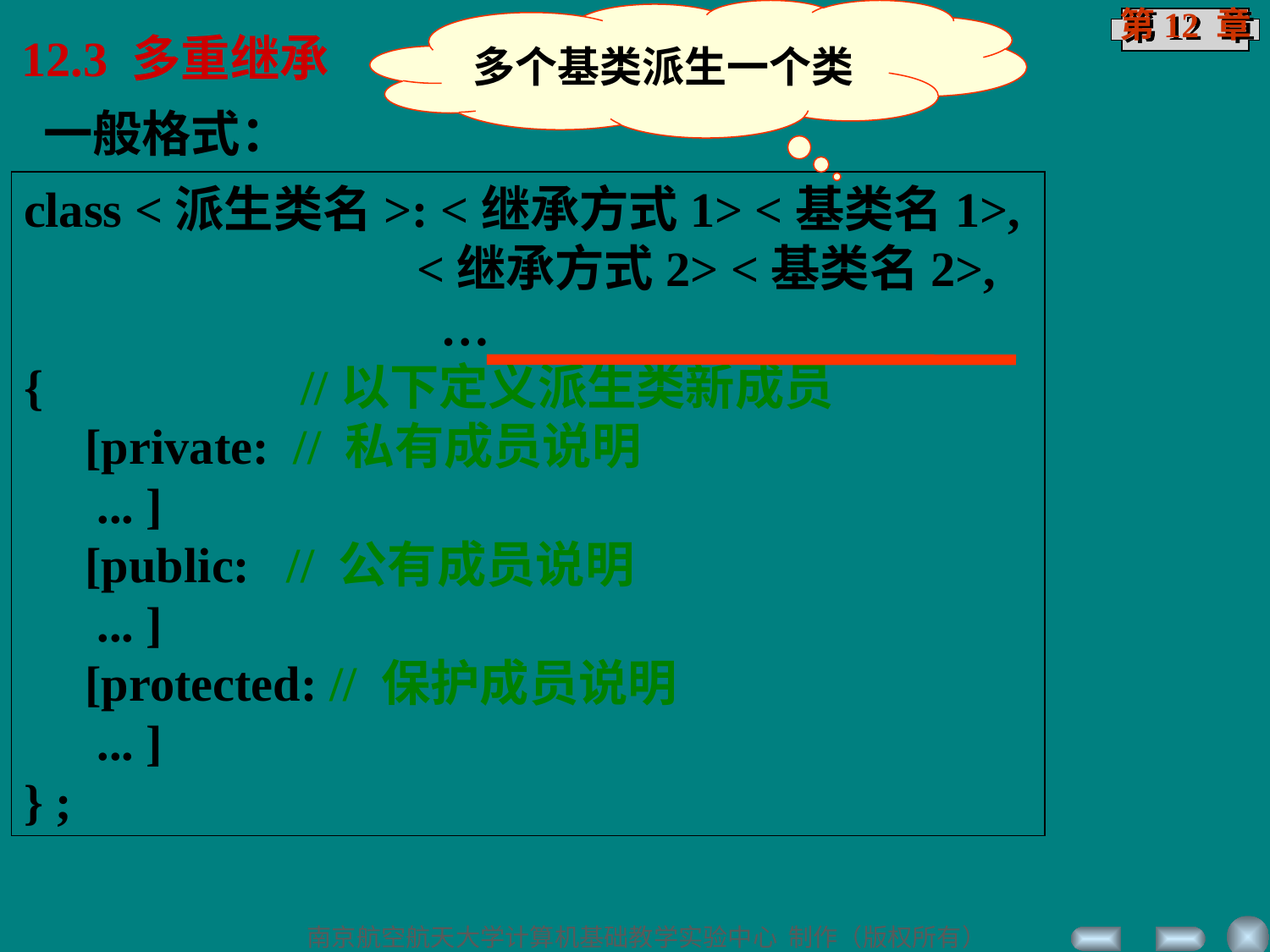

多个基类派生一个类

12.3 多重继承
一般格式：
class <派生类名>: <继承方式1> <基类名1>,
                                <继承方式2> <基类名2>,
                                  …
{                     //以下定义派生类新成员
     [private:  // 私有成员说明
      ... ]
     [public:   // 公有成员说明
      ... ]
     [protected: // 保护成员说明
      ... ]
} ;